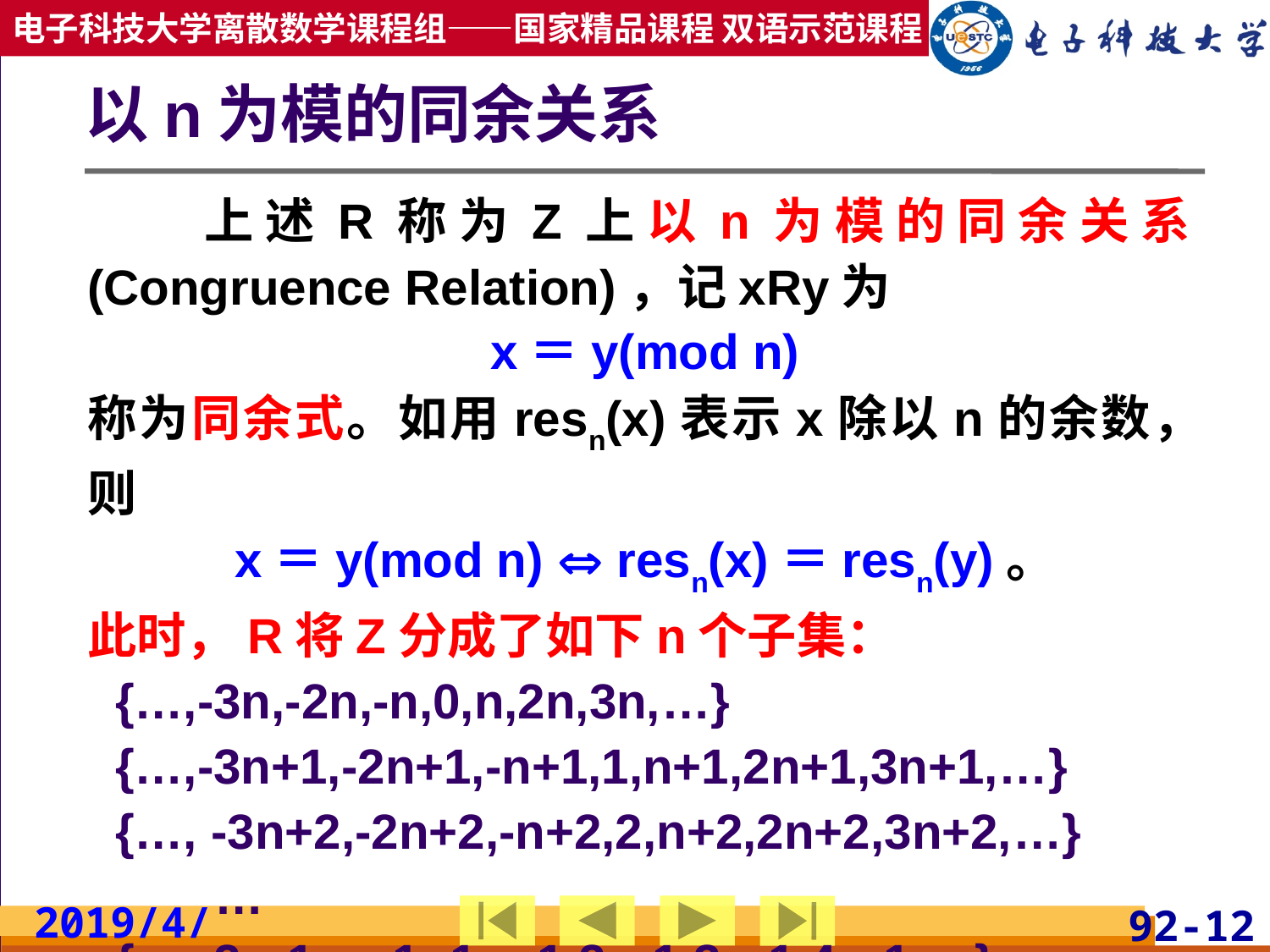

# 以n为模的同余关系
    上述R称为Z上以n为模的同余关系(Congruence Relation)，记xRy为
x＝y(mod n)
称为同余式。如用resn(x)表示x除以n的余数，则
x＝y(mod n) ⇔ resn(x)＝resn(y)。
此时，R将Z分成了如下n个子集：
  {…,-3n,-2n,-n,0,n,2n,3n,…}
  {…,-3n+1,-2n+1,-n+1,1,n+1,2n+1,3n+1,…}
  {…, -3n+2,-2n+2,-n+2,2,n+2,2n+2,3n+2,…}
	…
  {…,-2n-1,-n-1,-1,n-1,2n-1,3n-1,4n-1,…}
2019/4/17